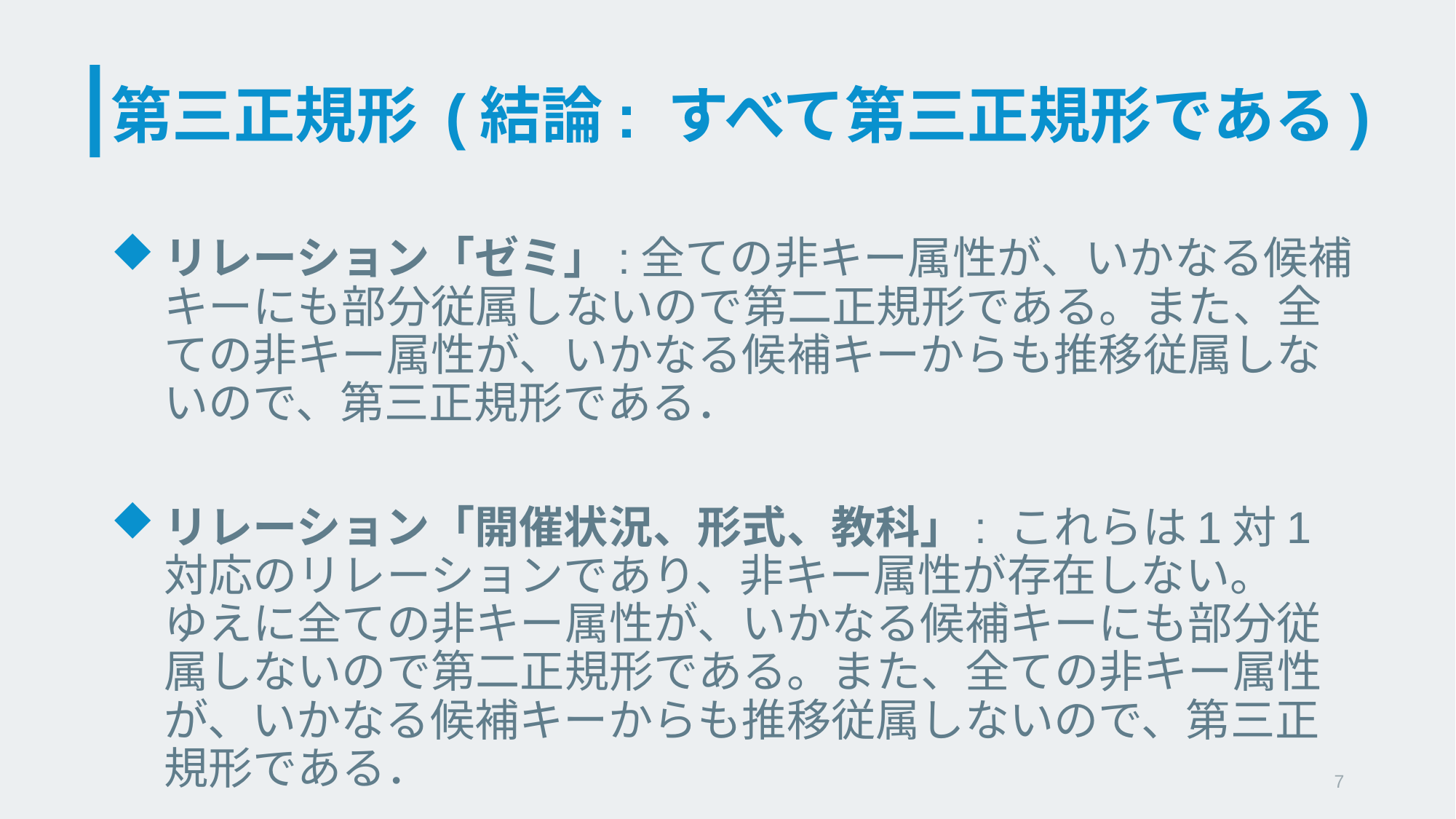

# 第三正規形 (結論: すべて第三正規形である)
リレーション「ゼミ」:全ての非キー属性が、いかなる候補キーにも部分従属しないので第二正規形である。また、全ての非キー属性が、いかなる候補キーからも推移従属しないので、第三正規形である．

リレーション「開催状況、形式、教科」: これらは1対1対応のリレーションであり、非キー属性が存在しない。
ゆえに全ての非キー属性が、いかなる候補キーにも部分従属しないので第二正規形である。また、全ての非キー属性が、いかなる候補キーからも推移従属しないので、第三正規形である．
7